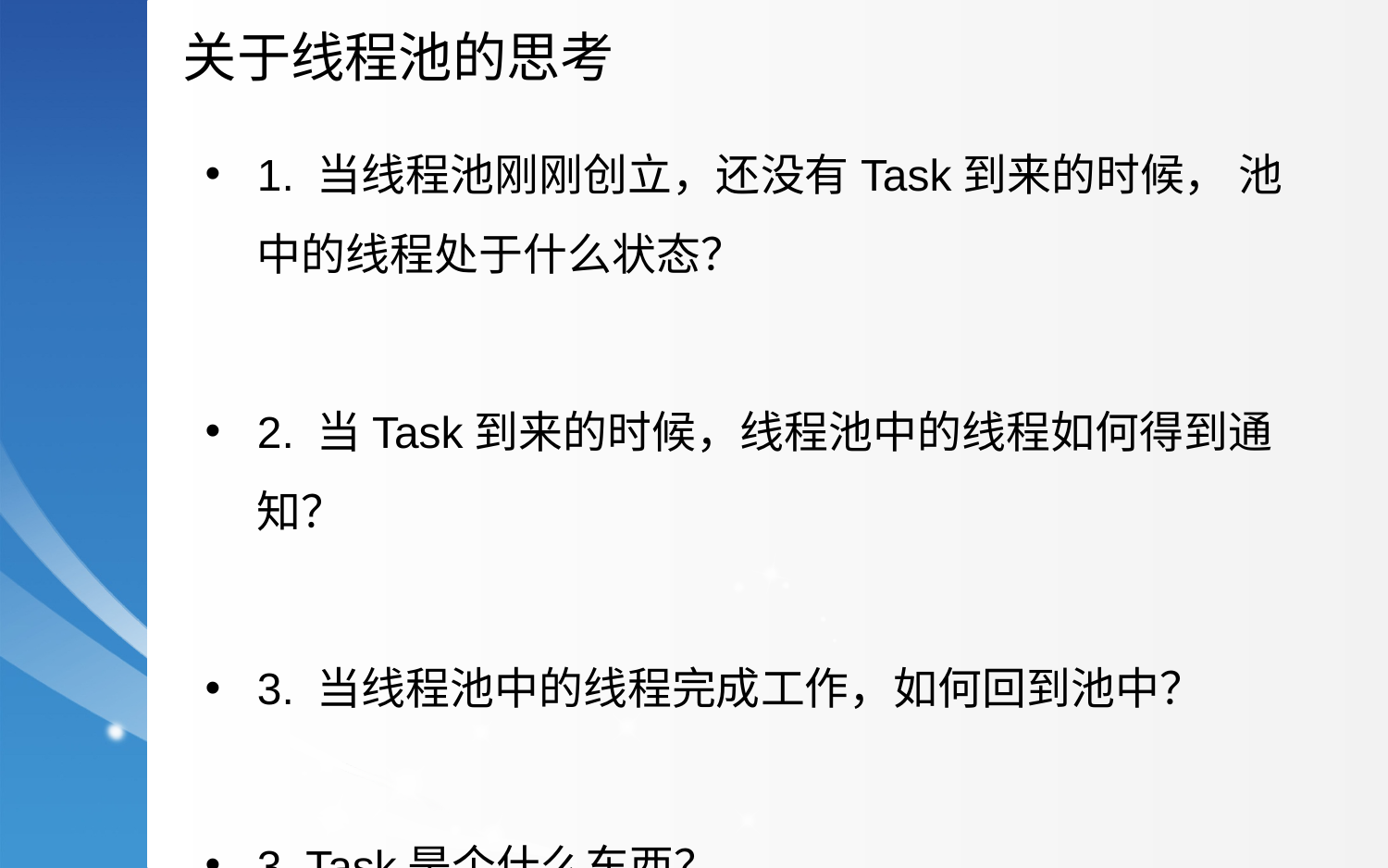

关于线程池的思考
1. 当线程池刚刚创立，还没有Task到来的时候， 池中的线程处于什么状态？

2. 当Task到来的时候，线程池中的线程如何得到通知？

3. 当线程池中的线程完成工作，如何回到池中？

3. Task是个什么东西？